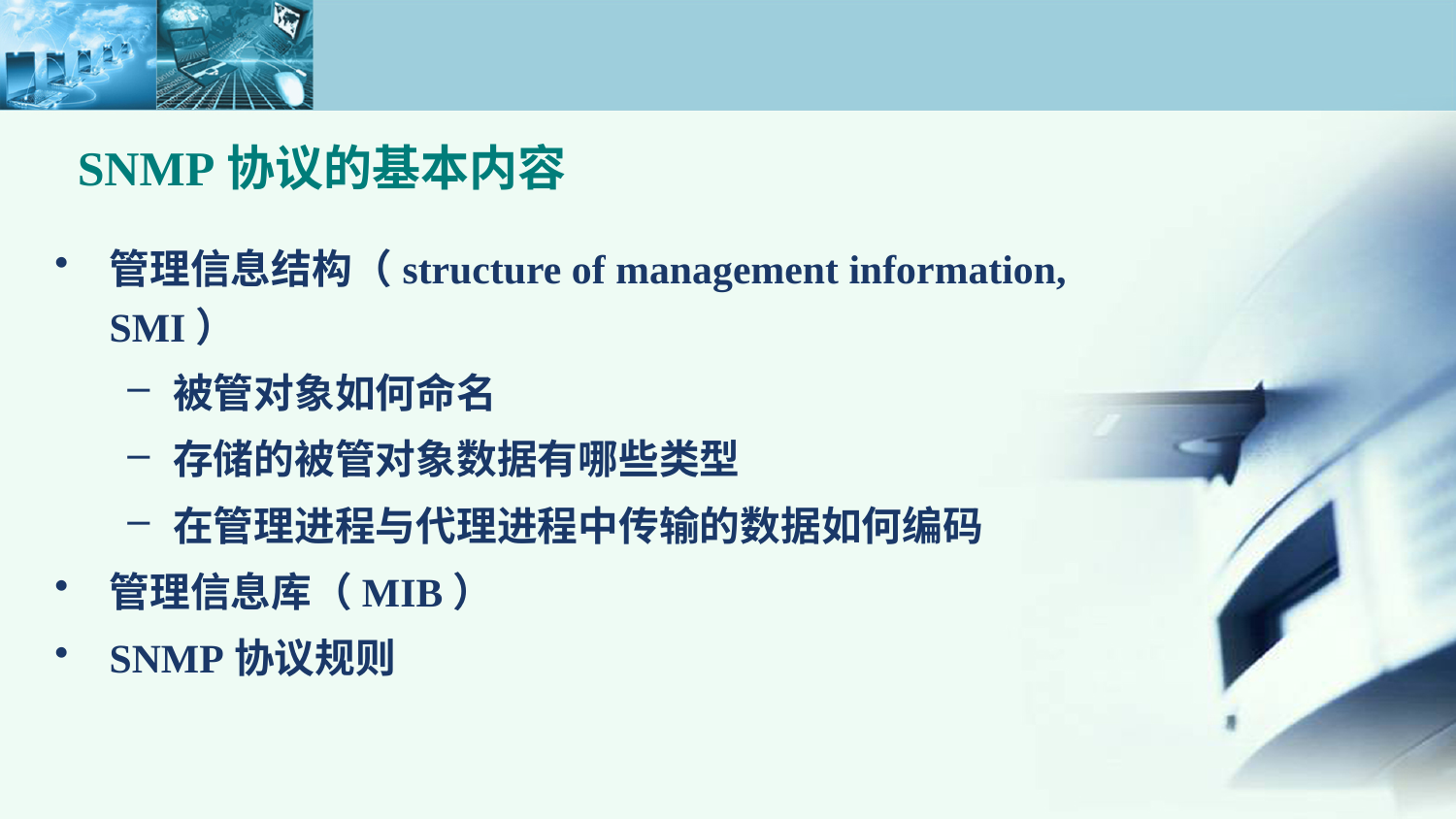

SNMP协议的基本内容
管理信息结构（structure of management information, SMI）
被管对象如何命名
存储的被管对象数据有哪些类型
在管理进程与代理进程中传输的数据如何编码
管理信息库（MIB）
SNMP协议规则